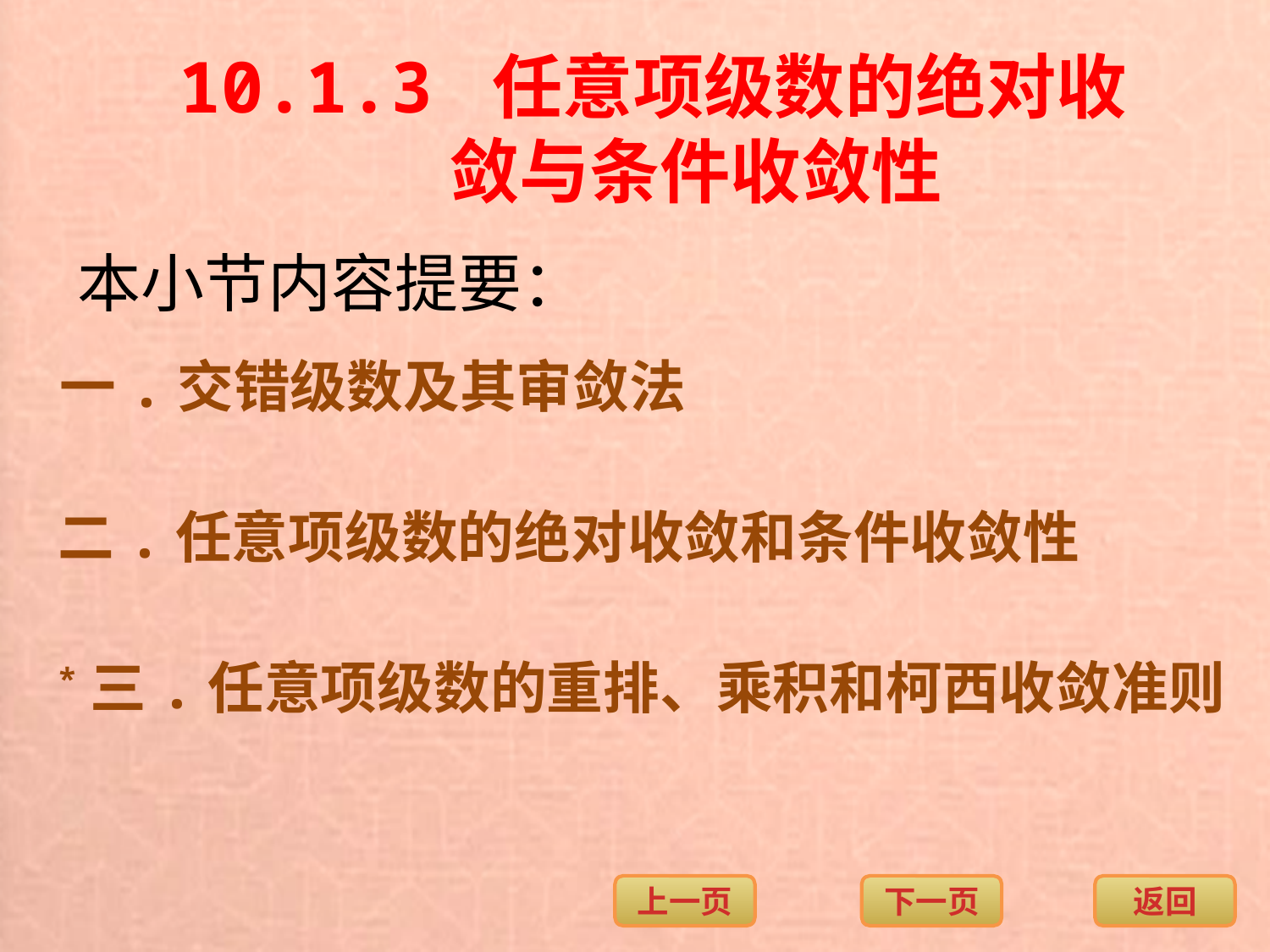

10.1.3 任意项级数的绝对收敛与条件收敛性
本小节内容提要：
一.交错级数及其审敛法
二.任意项级数的绝对收敛和条件收敛性
*三.任意项级数的重排、乘积和柯西收敛准则